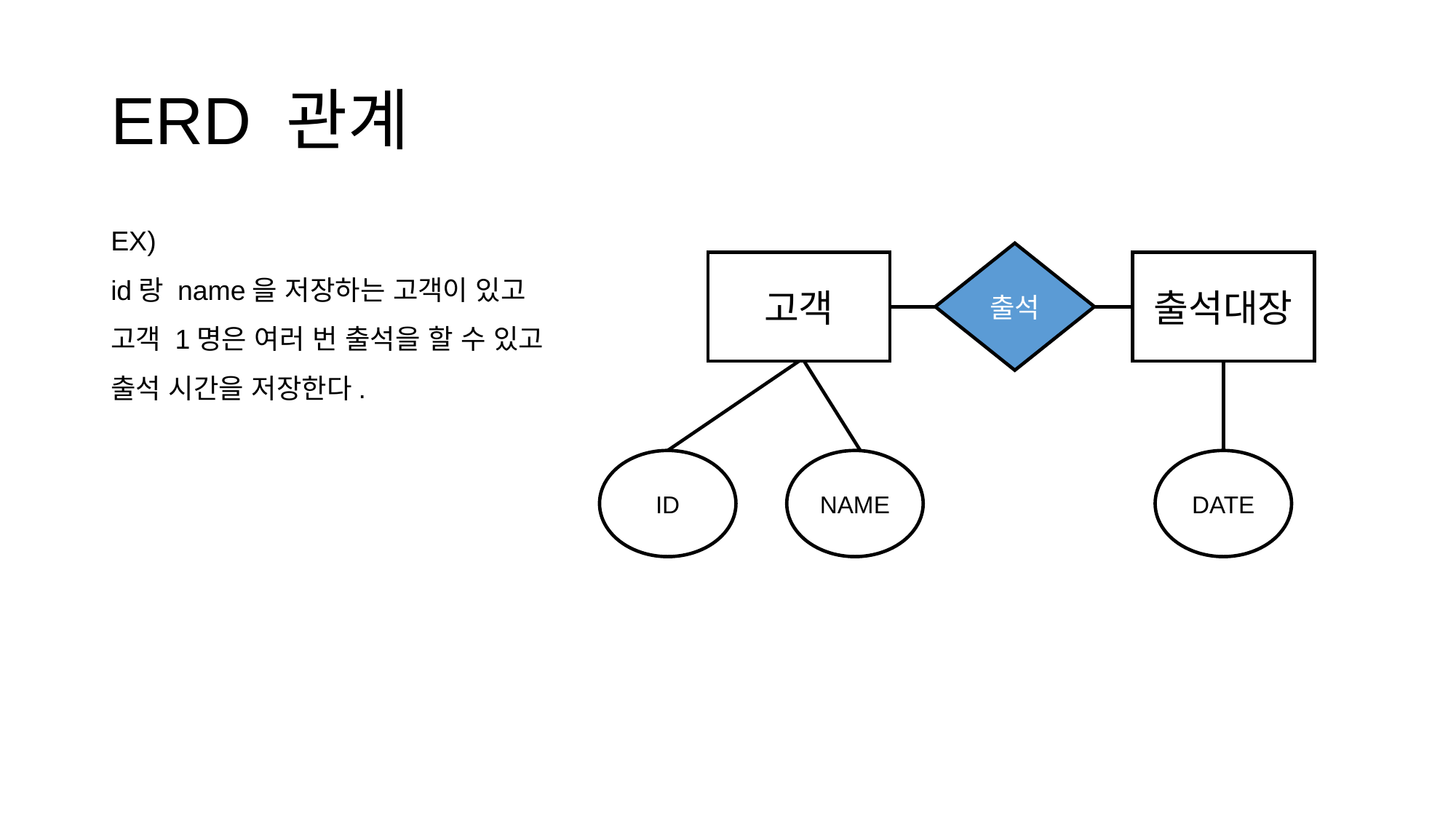

# ERD 관계
EX)
id랑 name을 저장하는 고객이 있고
고객 1명은 여러 번 출석을 할 수 있고
출석 시간을 저장한다.
출석
고객
출석대장
ID
NAME
DATE